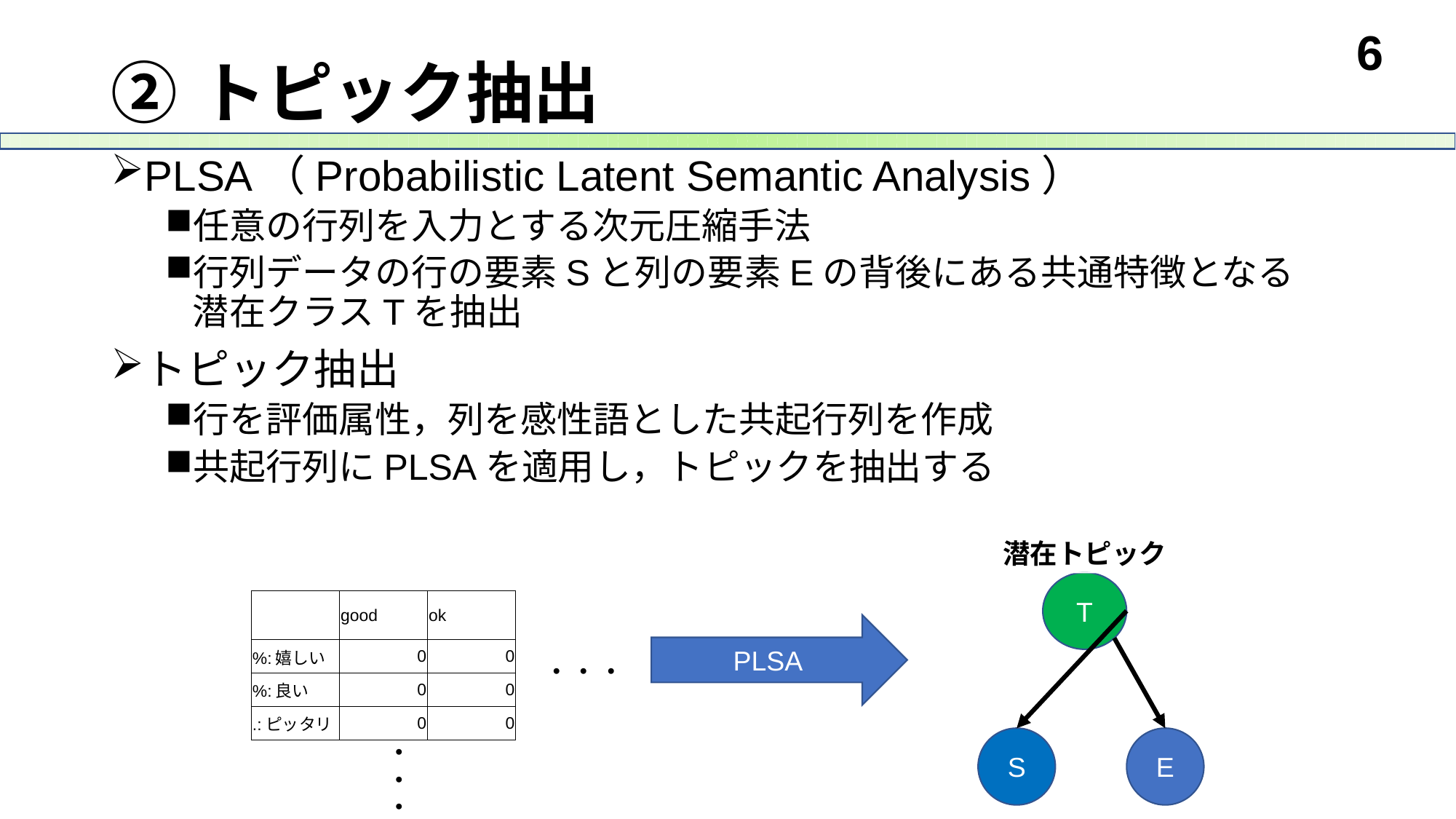

# トピック抽出
PLSA（Probabilistic Latent Semantic Analysis）
任意の行列を入力とする次元圧縮手法
行列データの行の要素Sと列の要素Eの背後にある共通特徴となる
潜在クラスTを抽出
トピック抽出
行を評価属性，列を感性語とした共起行列を作成
共起行列にPLSAを適用し，トピックを抽出する

潜在トピック
T
|  | good | ok |
| --- | --- | --- |
| %:嬉しい | 0 | 0 |
| %:良い | 0 | 0 |
| .:ピッタリ | 0 | 0 |
PLSA
・・・
S
E
・・・